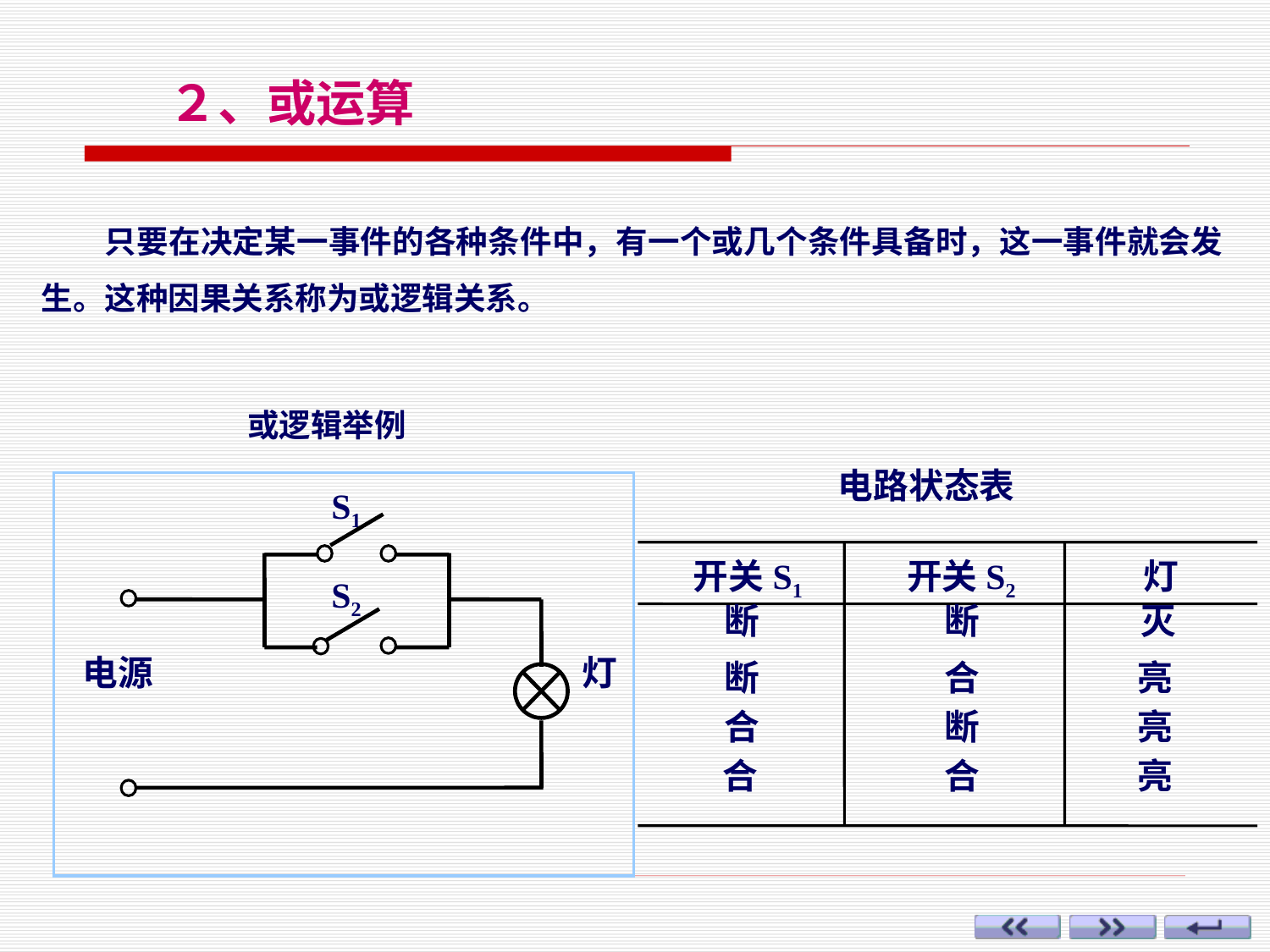

２、或运算
　　只要在决定某一事件的各种条件中，有一个或几个条件具备时，这一事件就会发生。这种因果关系称为或逻辑关系。
 或逻辑举例
                 电路状态表

开关S1
开关S2
灯
断
断
灭

断
合
亮
合
断
亮
合
合
亮

S1

S2

电源
灯